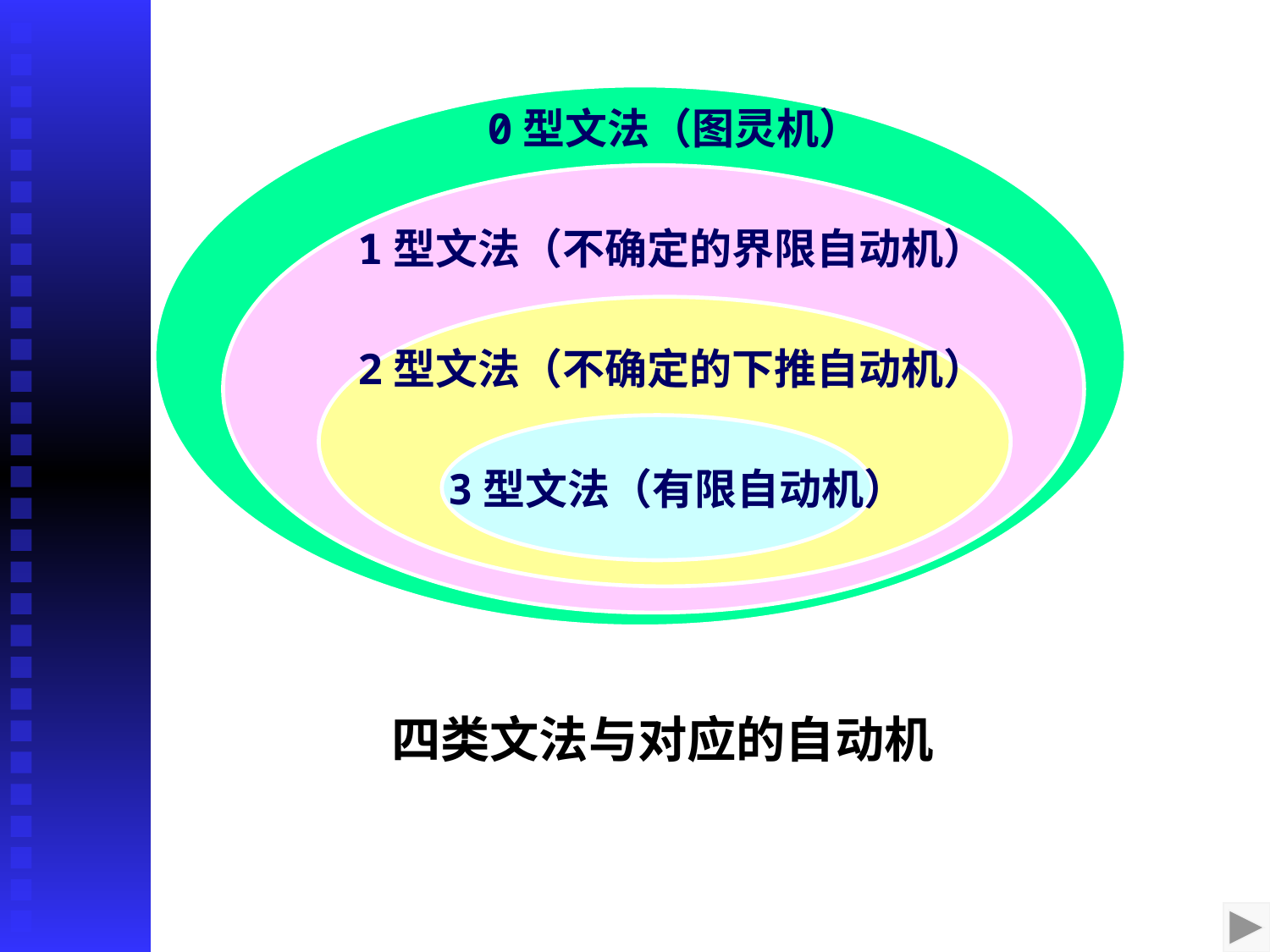

0型文法（图灵机）

1型文法（不确定的界限自动机）

2型文法（不确定的下推自动机）

3型文法（有限自动机）
四类文法与对应的自动机